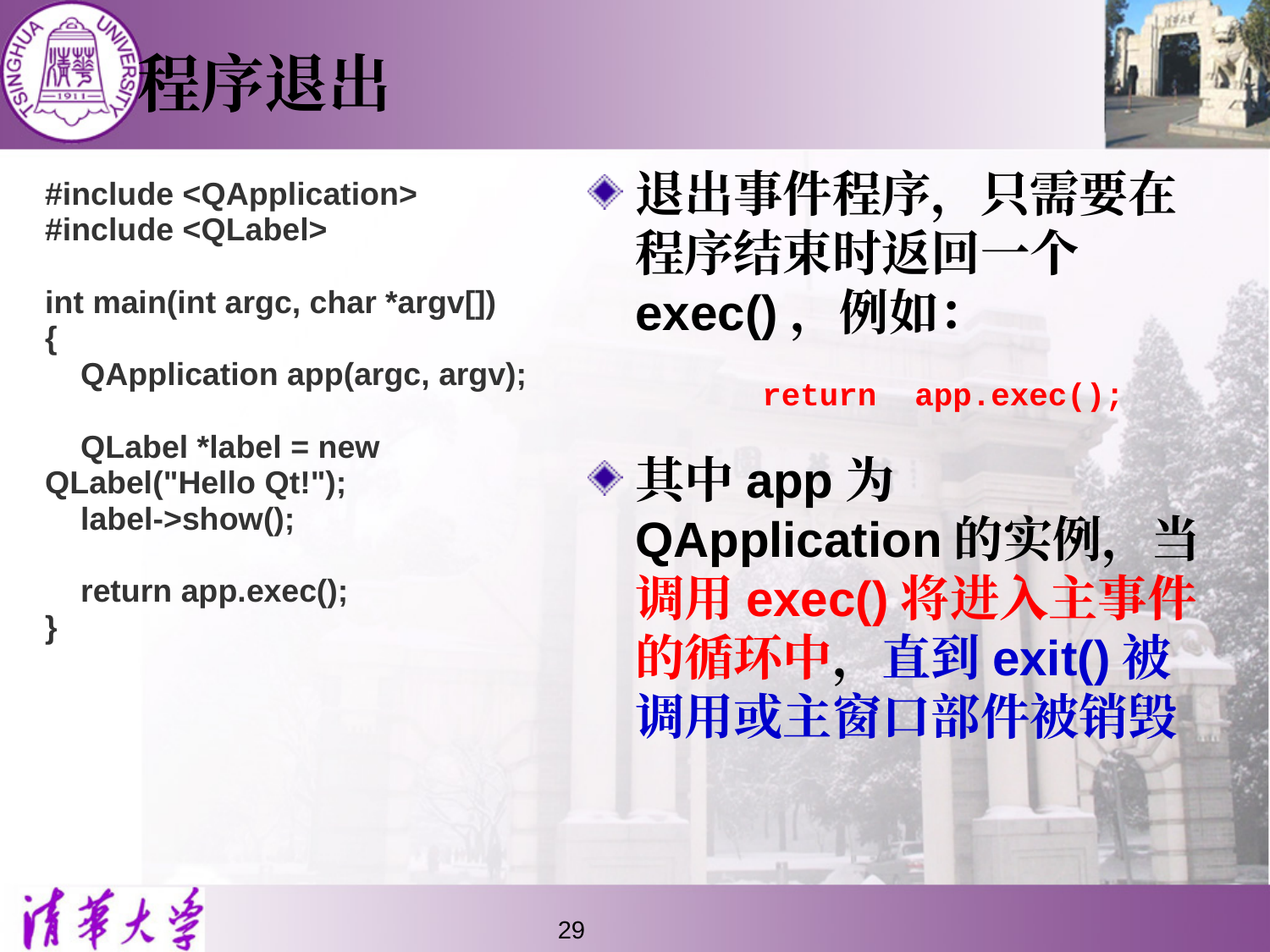

# 程序退出
退出事件程序，只需要在程序结束时返回一个exec()，例如：

		return  app.exec();

其中app为QApplication的实例，当调用exec()将进入主事件的循环中，直到exit()被调用或主窗口部件被销毁
#include <QApplication>
#include <QLabel>

int main(int argc, char *argv[])
{
    QApplication app(argc, argv);

    QLabel *label = new QLabel("Hello Qt!");
    label->show();

    return app.exec();
}
29